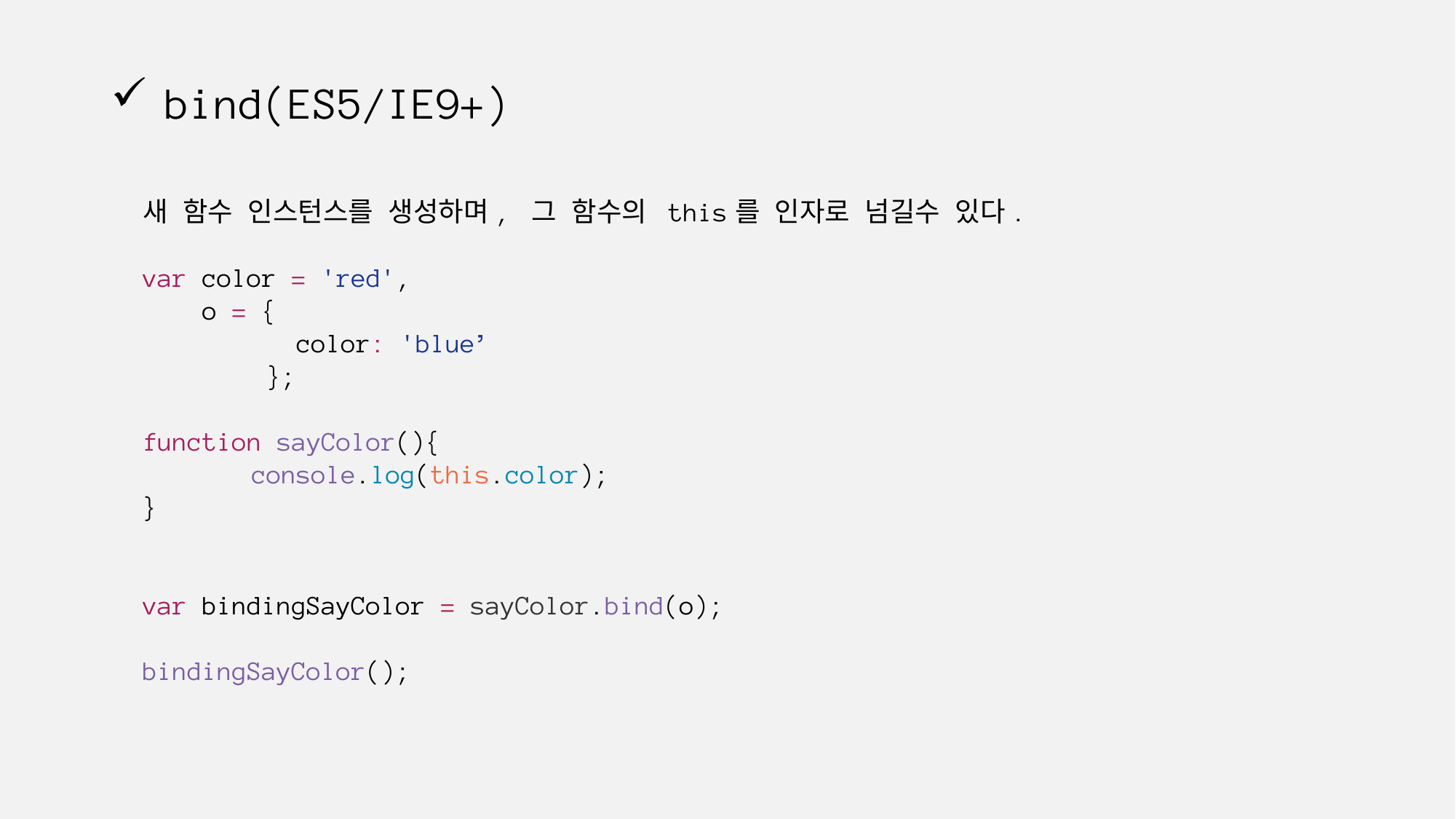

# bind(ES5/IE9+)
새 함수 인스턴스를 생성하며, 그 함수의 this를 인자로 넘길수 있다.

var color = 'red',
    o = {
	   color: 'blue’
	 };

function sayColor(){
	console.log(this.color);
}

var bindingSayColor = sayColor.bind(o);

bindingSayColor();